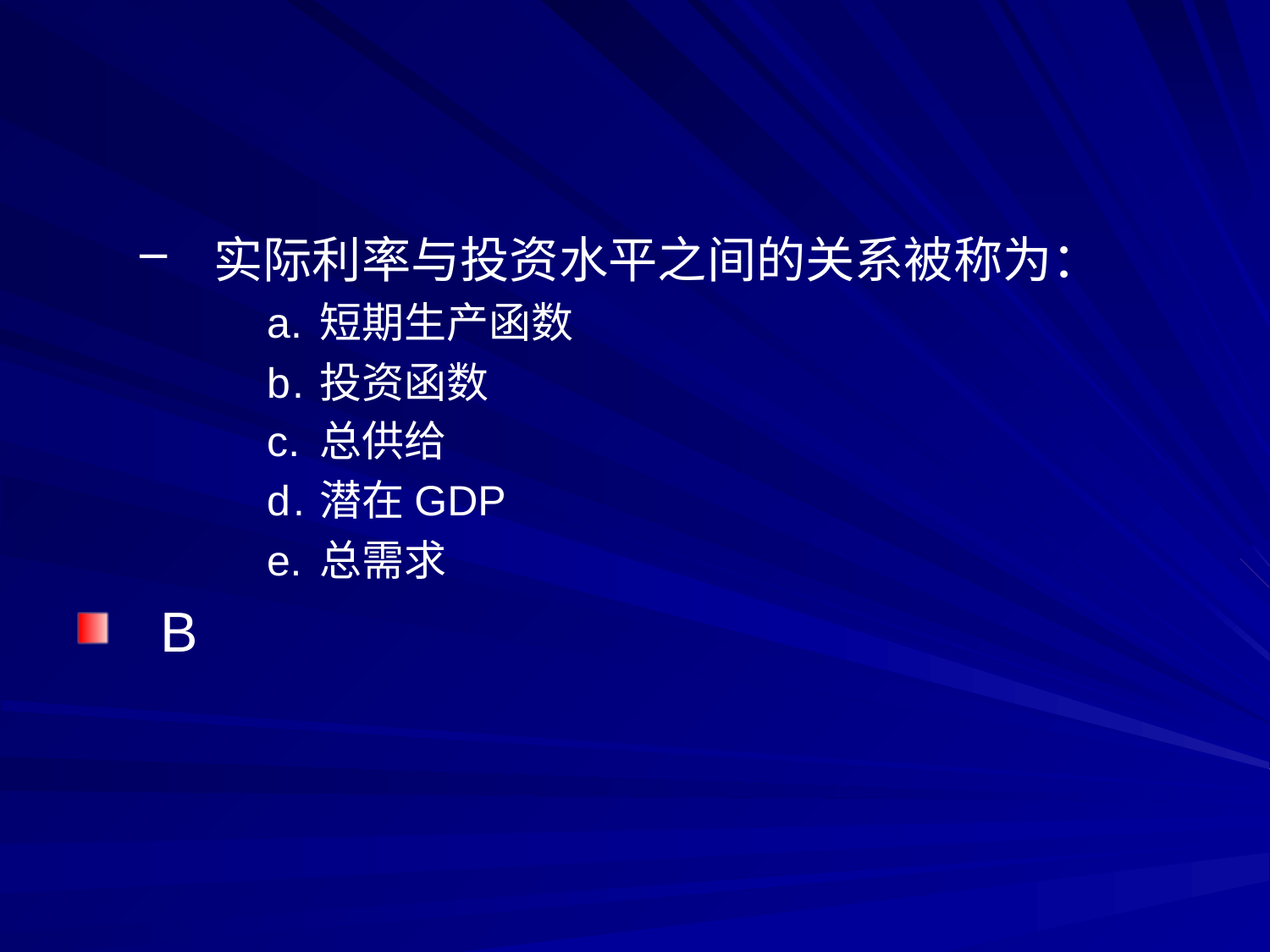

#
实际利率与投资水平之间的关系被称为：
短期生产函数
投资函数
总供给
潜在GDP
总需求
B